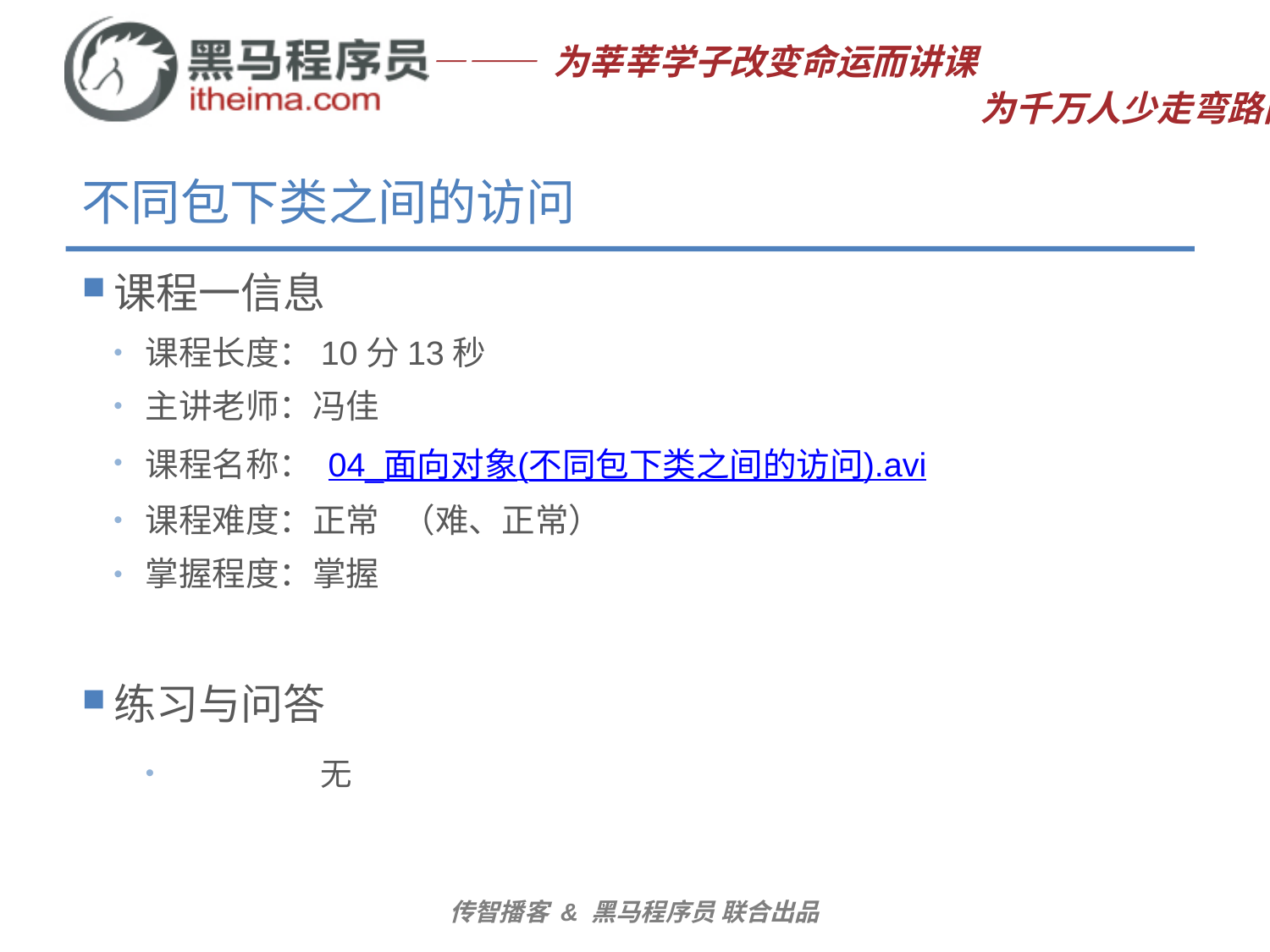

# 不同包下类之间的访问
课程一信息
课程长度：10分13秒
主讲老师：冯佳
课程名称： 04_面向对象(不同包下类之间的访问).avi
课程难度：正常   （难、正常）
掌握程度：掌握

练习与问答
	无